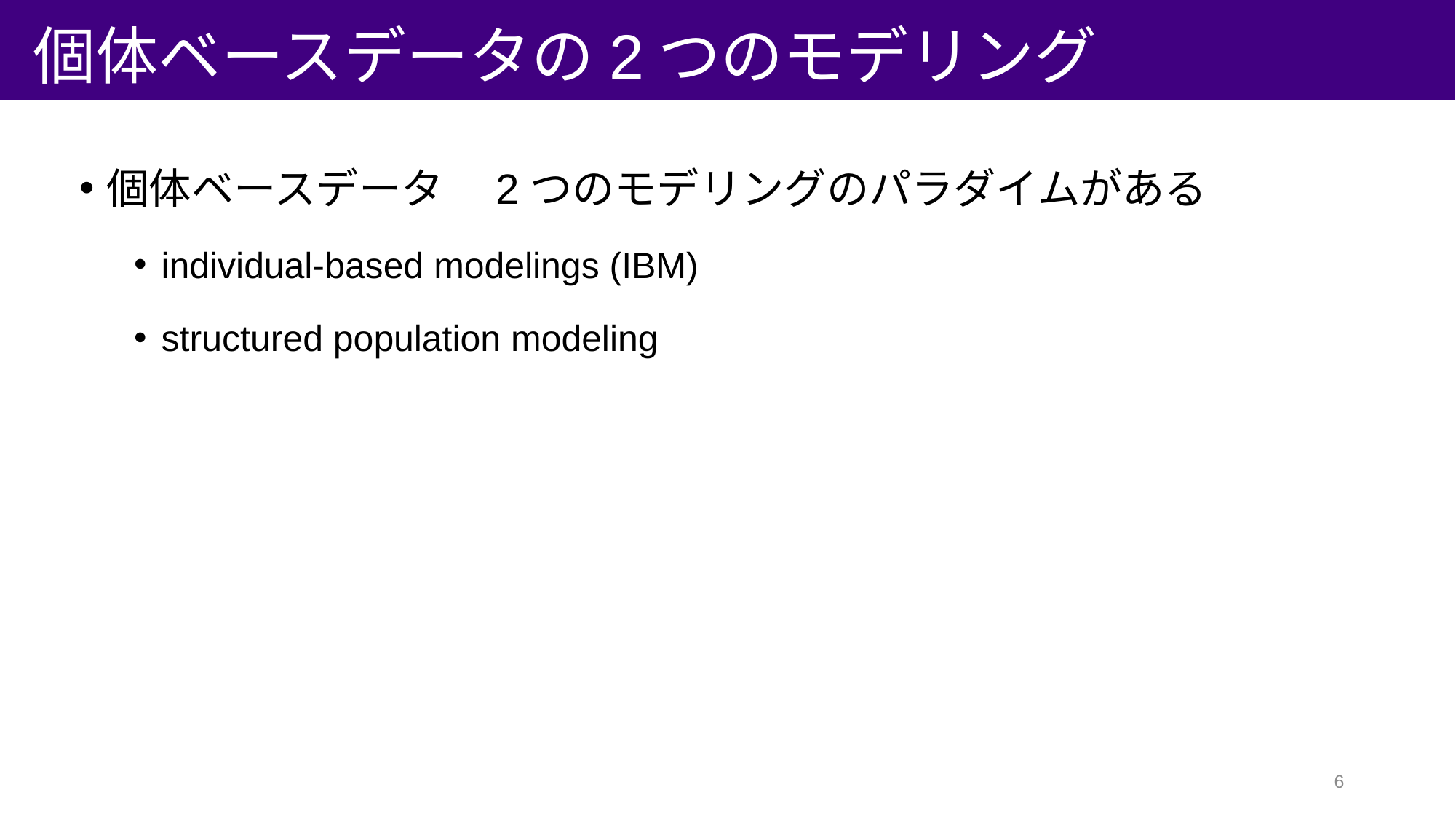

# 個体ベースデータの2つのモデリング
個体ベースデータ　2つのモデリングのパラダイムがある
individual-based modelings (IBM)
structured population modeling

6